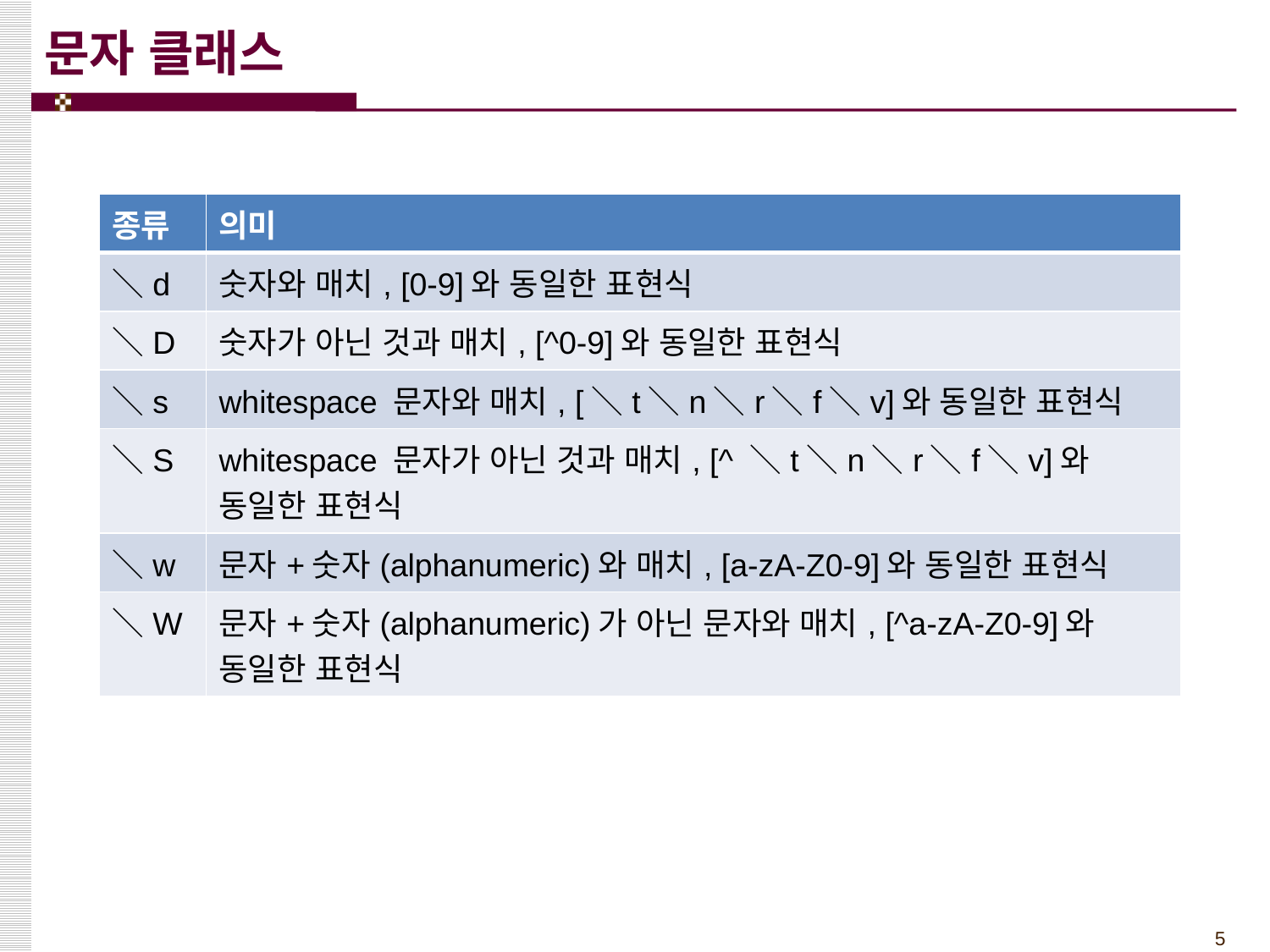

# 문자 클래스
| 종류 | 의미 |
| --- | --- |
| ＼d | 숫자와 매치, [0-9]와 동일한 표현식 |
| ＼D | 숫자가 아닌 것과 매치, [^0-9]와 동일한 표현식 |
| ＼s | whitespace 문자와 매치, [＼t＼n＼r＼f＼v]와 동일한 표현식 |
| ＼S | whitespace 문자가 아닌 것과 매치, [^ ＼t＼n＼r＼f＼v]와 동일한 표현식 |
| ＼w | 문자+숫자(alphanumeric)와 매치, [a-zA-Z0-9]와 동일한 표현식 |
| ＼W | 문자+숫자(alphanumeric)가 아닌 문자와 매치, [^a-zA-Z0-9]와 동일한 표현식 |